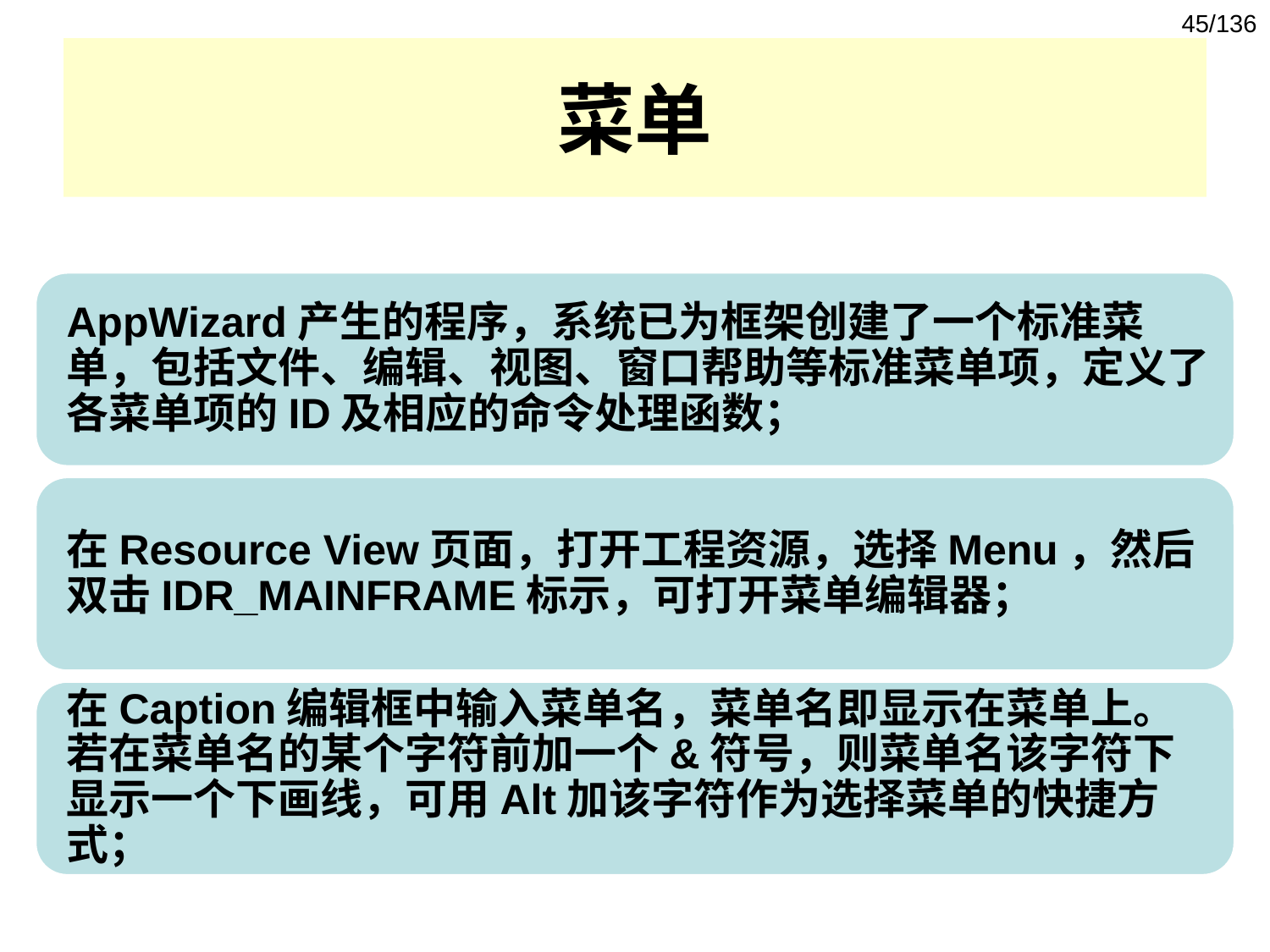

45/136
# 菜单
AppWizard产生的程序，系统已为框架创建了一个标准菜单，包括文件、编辑、视图、窗口帮助等标准菜单项，定义了各菜单项的ID及相应的命令处理函数；
在Resource View页面，打开工程资源，选择Menu，然后双击IDR_MAINFRAME标示，可打开菜单编辑器；
在Caption编辑框中输入菜单名，菜单名即显示在菜单上。若在菜单名的某个字符前加一个&符号，则菜单名该字符下显示一个下画线，可用Alt加该字符作为选择菜单的快捷方式；